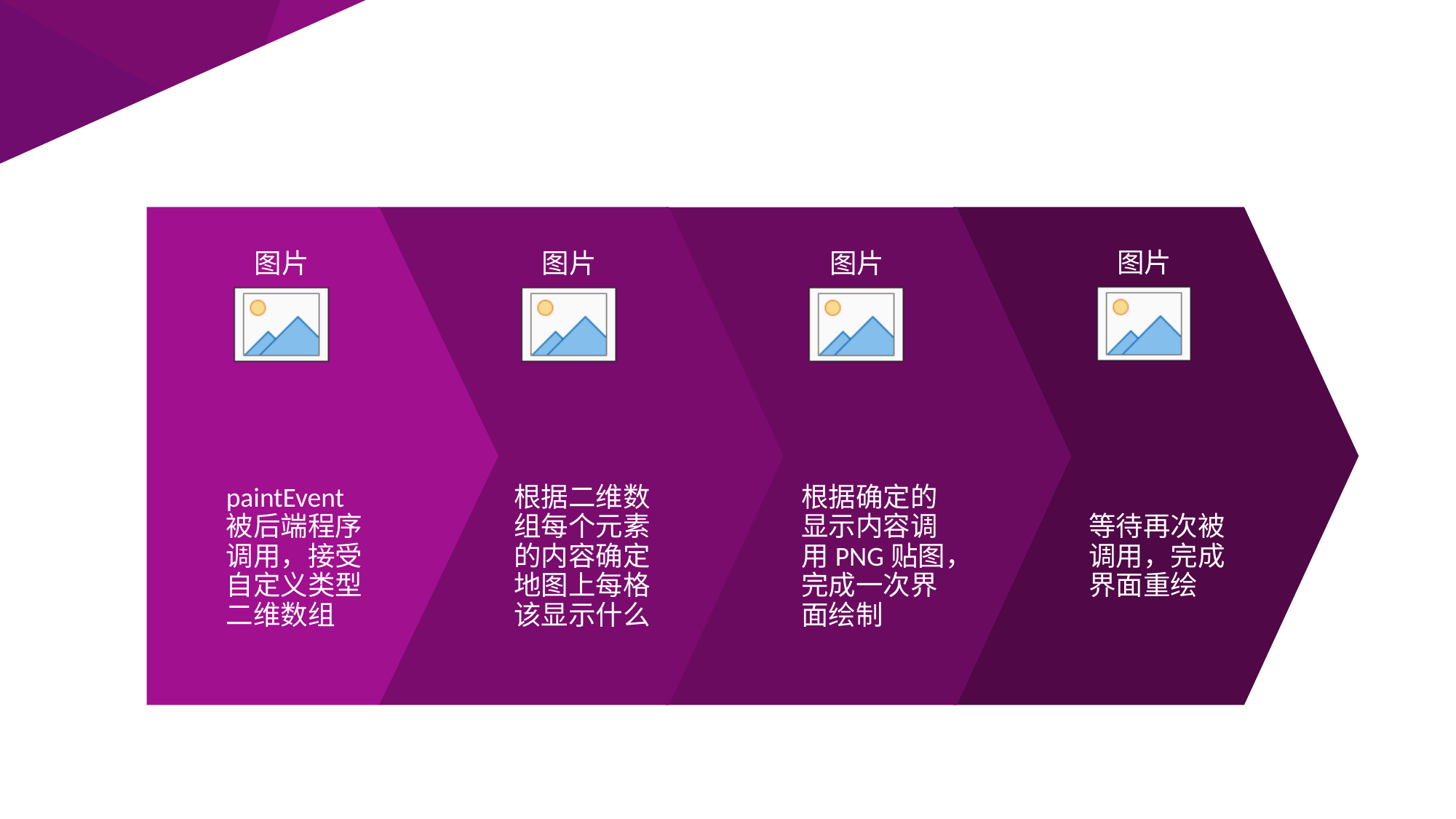

paintEvent被后端程序调用，接受自定义类型二维数组
根据二维数组每个元素的内容确定地图上每格该显示什么
根据确定的显示内容调用PNG贴图，完成一次界面绘制
等待再次被调用，完成界面重绘